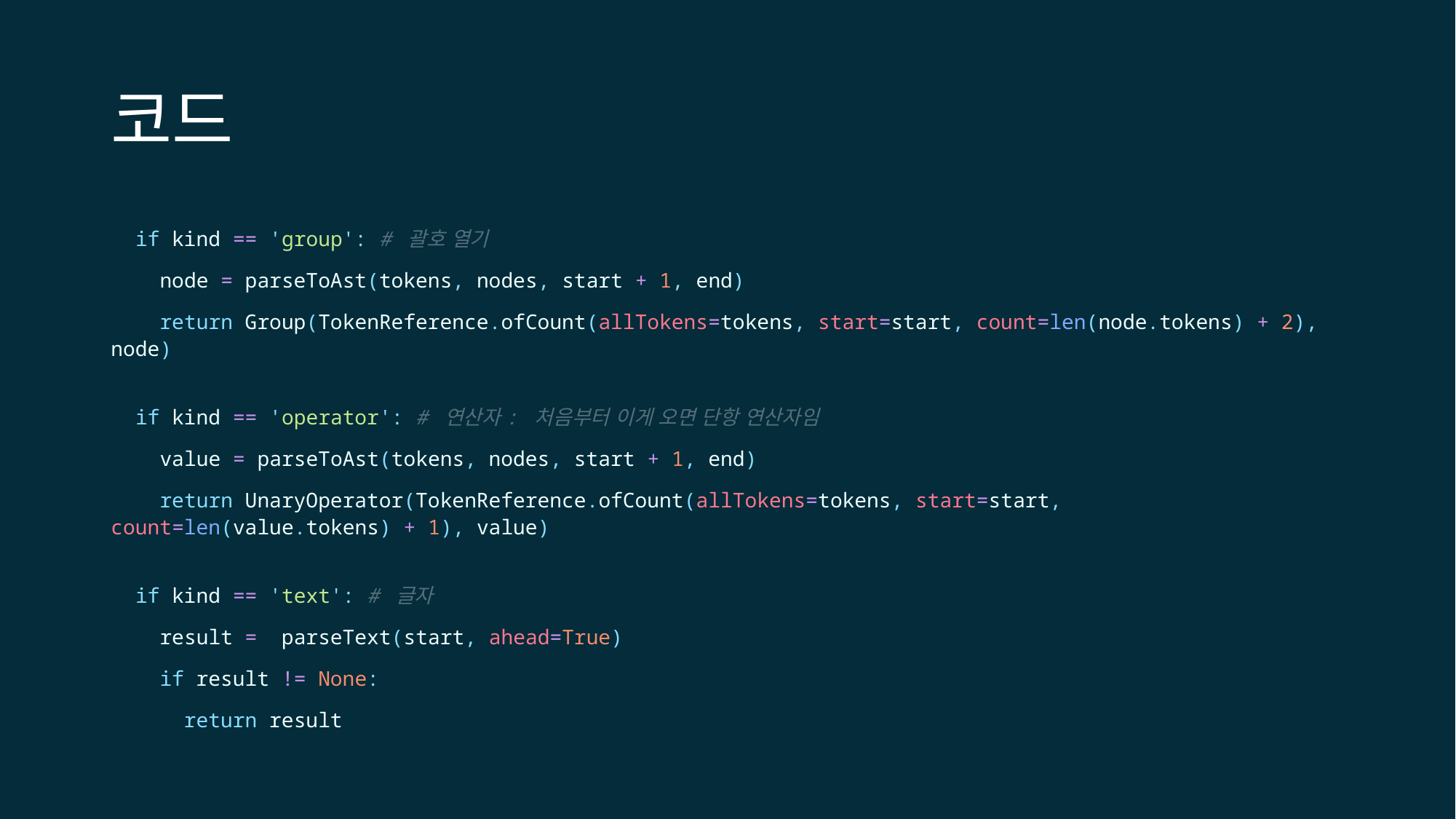

# 코드
  if kind == 'group': # 괄호 열기
    node = parseToAst(tokens, nodes, start + 1, end)
    return Group(TokenReference.ofCount(allTokens=tokens, start=start, count=len(node.tokens) + 2), node)
  if kind == 'operator': # 연산자: 처음부터 이게 오면 단항 연산자임
    value = parseToAst(tokens, nodes, start + 1, end)
    return UnaryOperator(TokenReference.ofCount(allTokens=tokens, start=start, count=len(value.tokens) + 1), value)
  if kind == 'text': # 글자
    result =  parseText(start, ahead=True)
    if result != None:
      return result